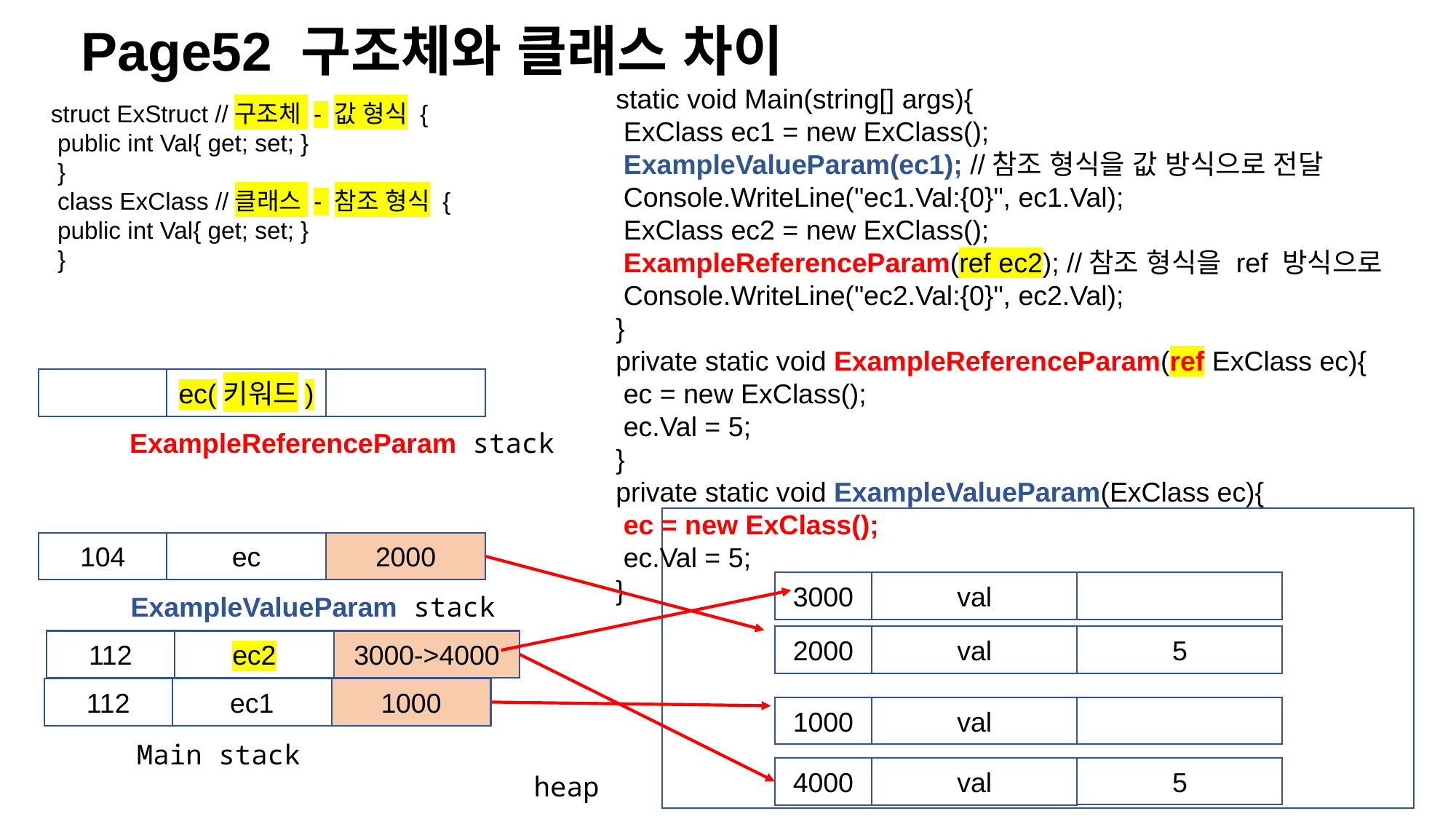

Page52 구조체와 클래스 차이
static void Main(string[] args){
 ExClass ec1 = new ExClass();
 ExampleValueParam(ec1); //참조 형식을 값 방식으로 전달
 Console.WriteLine("ec1.Val:{0}", ec1.Val);
 ExClass ec2 = new ExClass();
 ExampleReferenceParam(ref ec2); //참조 형식을 ref 방식으로
 Console.WriteLine("ec2.Val:{0}", ec2.Val);
}
private static void ExampleReferenceParam(ref ExClass ec){
 ec = new ExClass();
 ec.Val = 5;
}
private static void ExampleValueParam(ExClass ec){
 ec = new ExClass();
 ec.Val = 5;
}
struct ExStruct //구조체 - 값 형식 {
 public int Val{ get; set; }
 }
 class ExClass //클래스 - 참조 형식 {
 public int Val{ get; set; }
 }

ec(키워드)

ExampleReferenceParam stack

104
ec
2000

3000
val
ExampleValueParam stack
5
2000
val
112
ec2
3000->4000
112
ec1
1000

1000
val
Main stack
5
4000
val
heap